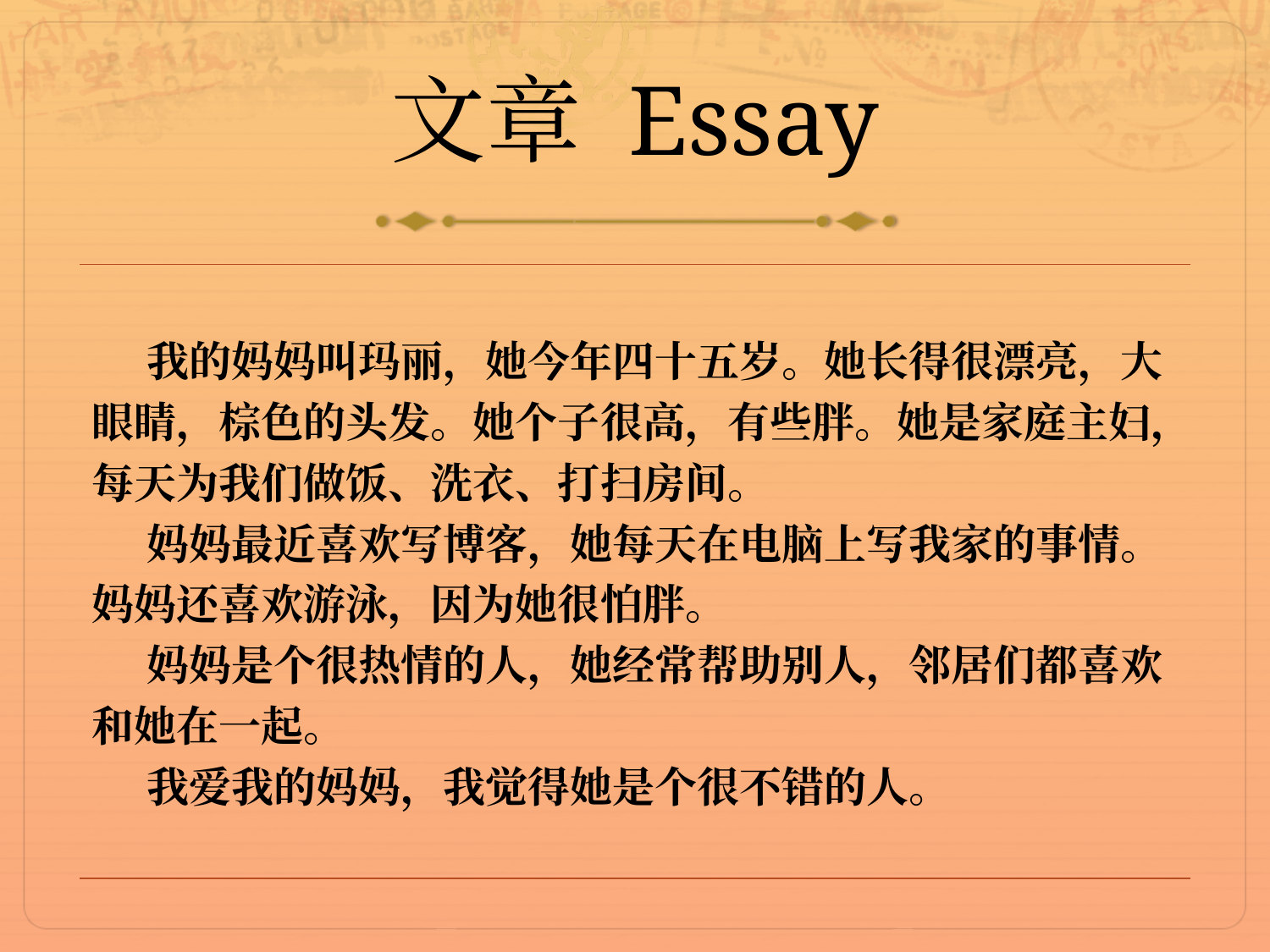

# 文章 Essay
| 我的妈妈叫玛丽，她今年四十五岁。她长得很漂亮，大眼睛，棕色的头发。她个子很高，有些胖。她是家庭主妇，每天为我们做饭、洗衣、打扫房间。 妈妈最近喜欢写博客，她每天在电脑上写我家的事情。妈妈还喜欢游泳，因为她很怕胖。 妈妈是个很热情的人，她经常帮助别人，邻居们都喜欢和她在一起。 我爱我的妈妈，我觉得她是个很不错的人。 |
| --- |